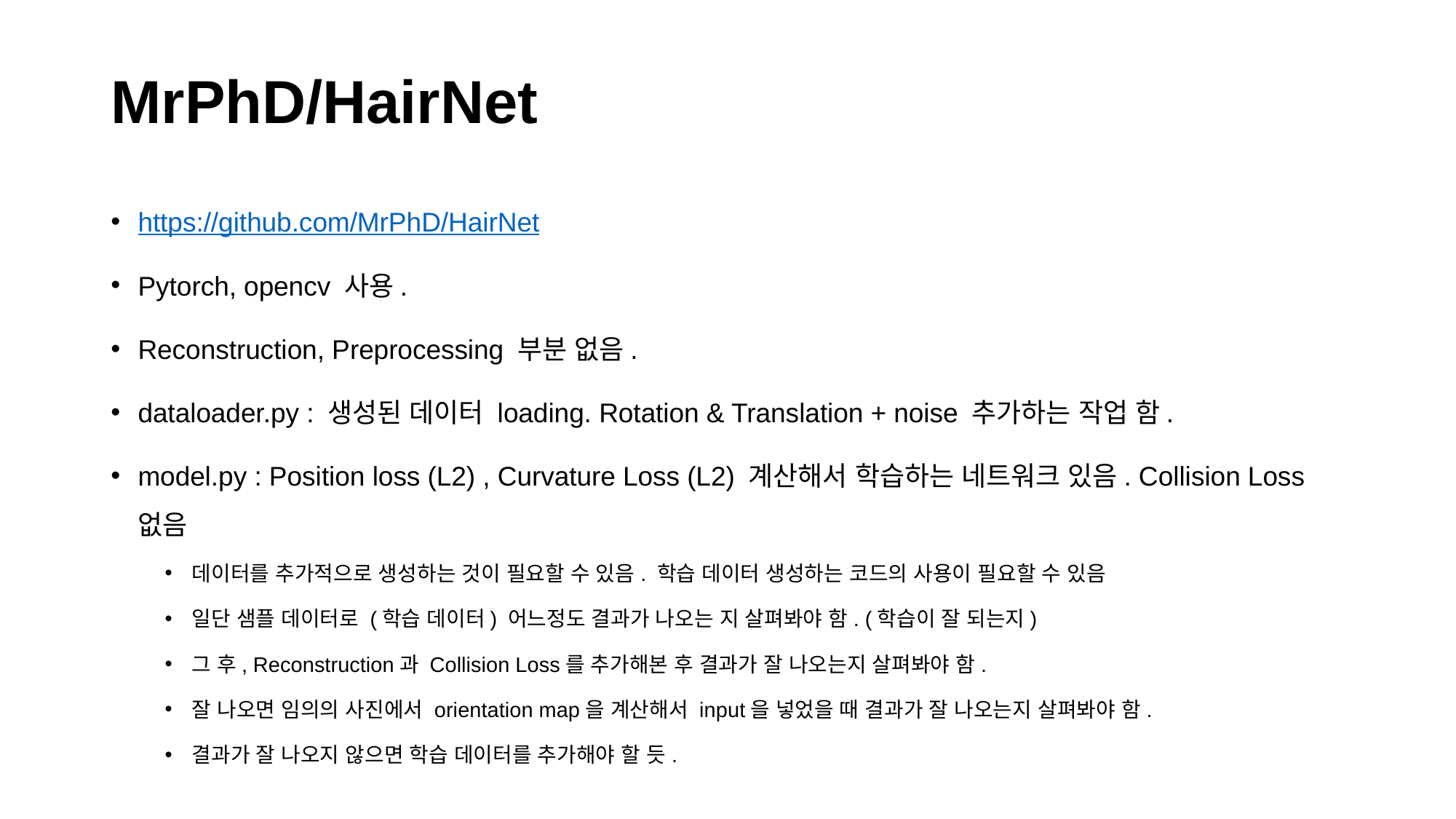

# MrPhD/HairNet
https://github.com/MrPhD/HairNet
Pytorch, opencv 사용.
Reconstruction, Preprocessing 부분 없음.
dataloader.py : 생성된 데이터 loading. Rotation & Translation + noise 추가하는 작업 함.
model.py : Position loss (L2) , Curvature Loss (L2) 계산해서 학습하는 네트워크 있음. Collision Loss 없음
데이터를 추가적으로 생성하는 것이 필요할 수 있음. 학습 데이터 생성하는 코드의 사용이 필요할 수 있음
일단 샘플 데이터로 (학습 데이터) 어느정도 결과가 나오는 지 살펴봐야 함. (학습이 잘 되는지)
그 후, Reconstruction과 Collision Loss를 추가해본 후 결과가 잘 나오는지 살펴봐야 함.
잘 나오면 임의의 사진에서 orientation map을 계산해서 input을 넣었을 때 결과가 잘 나오는지 살펴봐야 함.
결과가 잘 나오지 않으면 학습 데이터를 추가해야 할 듯.